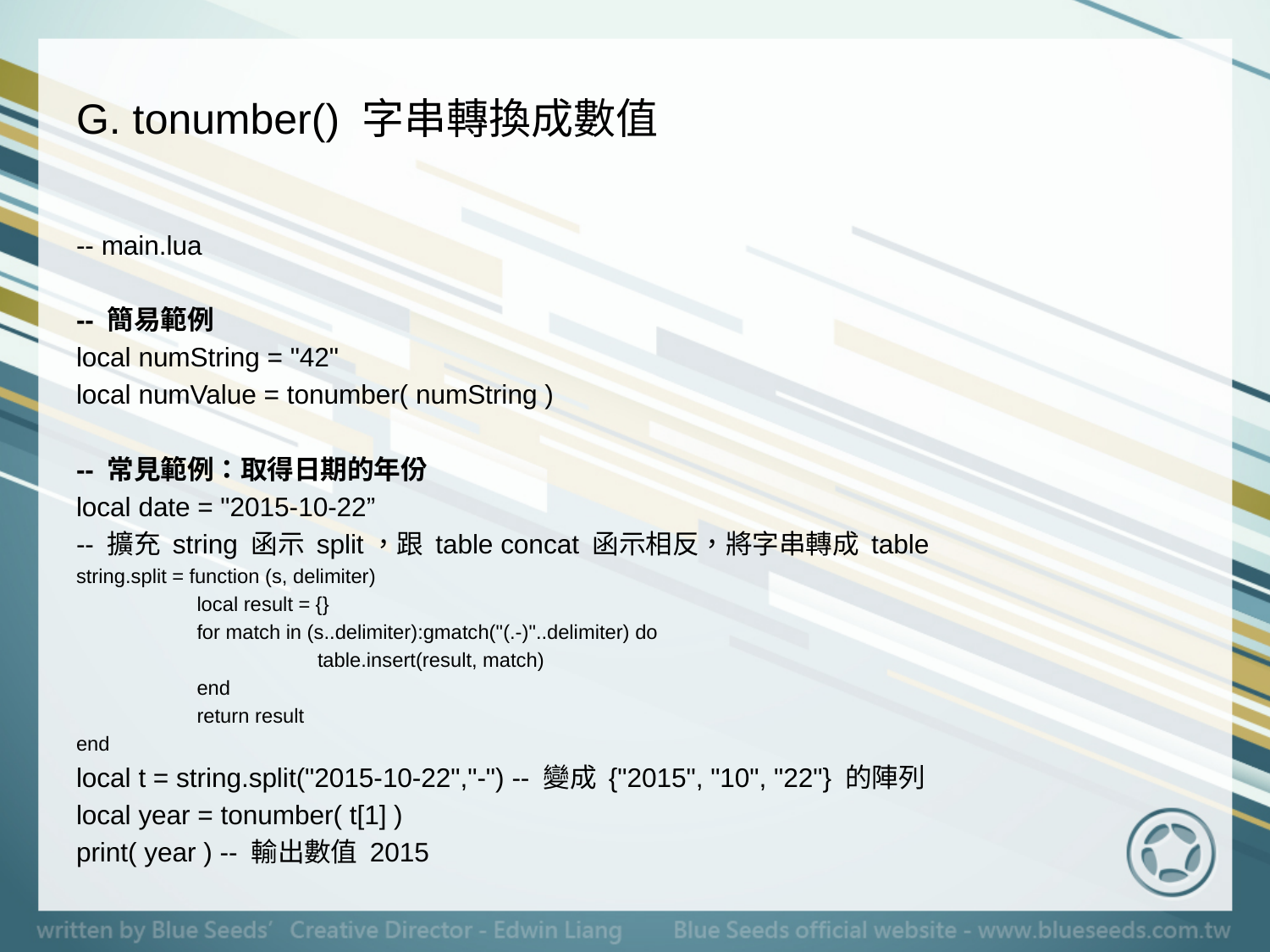

# G. tonumber() 字串轉換成數值
-- main.lua

-- 簡易範例
local numString = "42"
local numValue = tonumber( numString )

-- 常見範例：取得日期的年份
local date = "2015-10-22”
-- 擴充 string 函示 split，跟 table concat 函示相反，將字串轉成 table
string.split = function (s, delimiter)
	local result = {}
	for match in (s..delimiter):gmatch("(.-)"..delimiter) do
		table.insert(result, match)
	end
	return result
end
local t = string.split("2015-10-22","-") -- 變成 {"2015", "10", "22"} 的陣列
local year = tonumber( t[1] )
print( year ) -- 輸出數值 2015